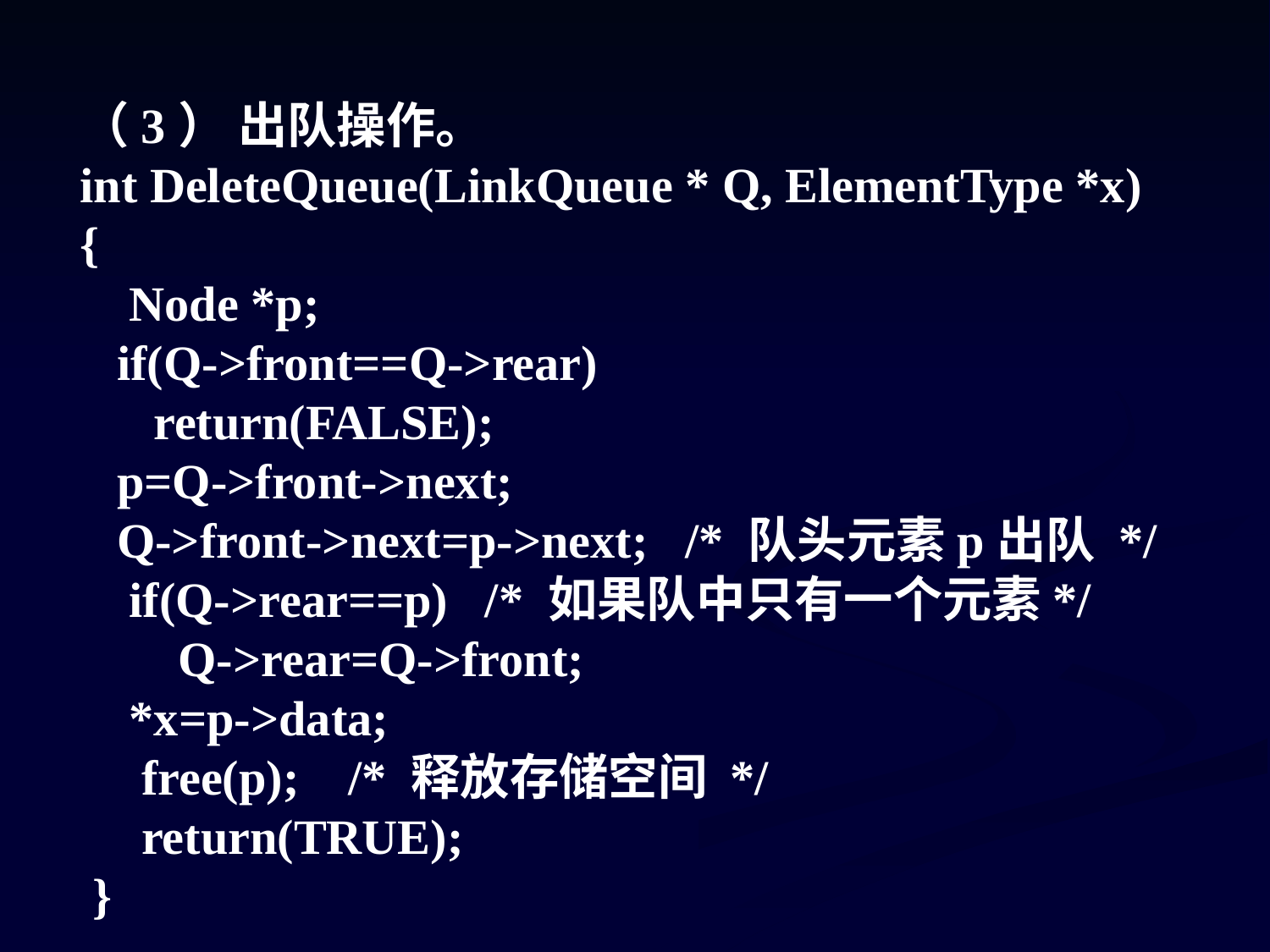

（3） 出队操作。
int DeleteQueue(LinkQueue * Q, ElementType *x)
{
    Node *p;
   if(Q->front==Q->rear)
      return(FALSE);
   p=Q->front->next;
   Q->front->next=p->next;   /* 队头元素p出队 */
    if(Q->rear==p)   /* 如果队中只有一个元素*/
        Q->rear=Q->front;
    *x=p->data;
     free(p);    /* 释放存储空间 */
     return(TRUE);
 }